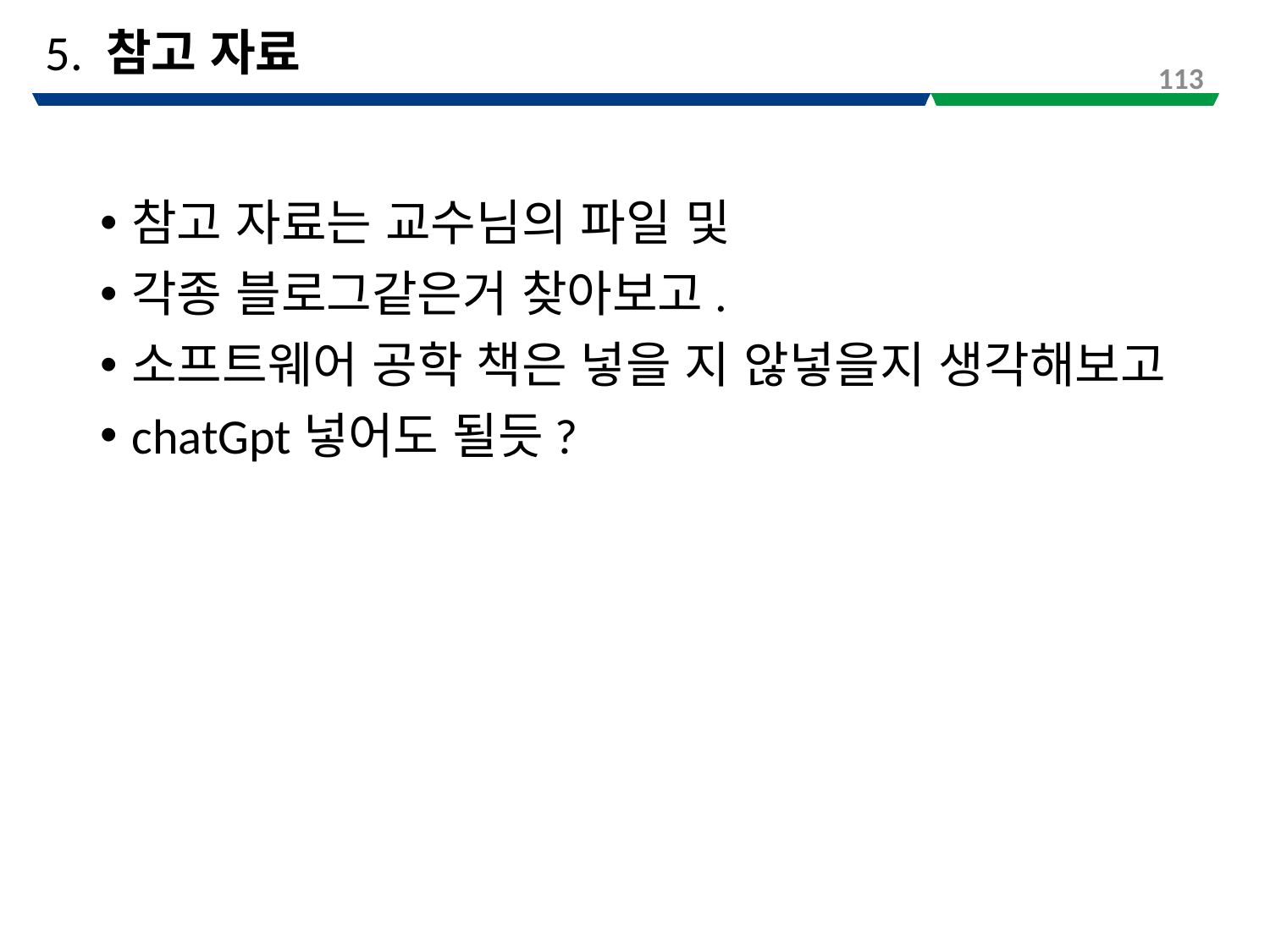

# 5. 참고 자료
113
참고 자료는 교수님의 파일 및
각종 블로그같은거 찾아보고.
소프트웨어 공학 책은 넣을 지 않넣을지 생각해보고
chatGpt넣어도 될듯?